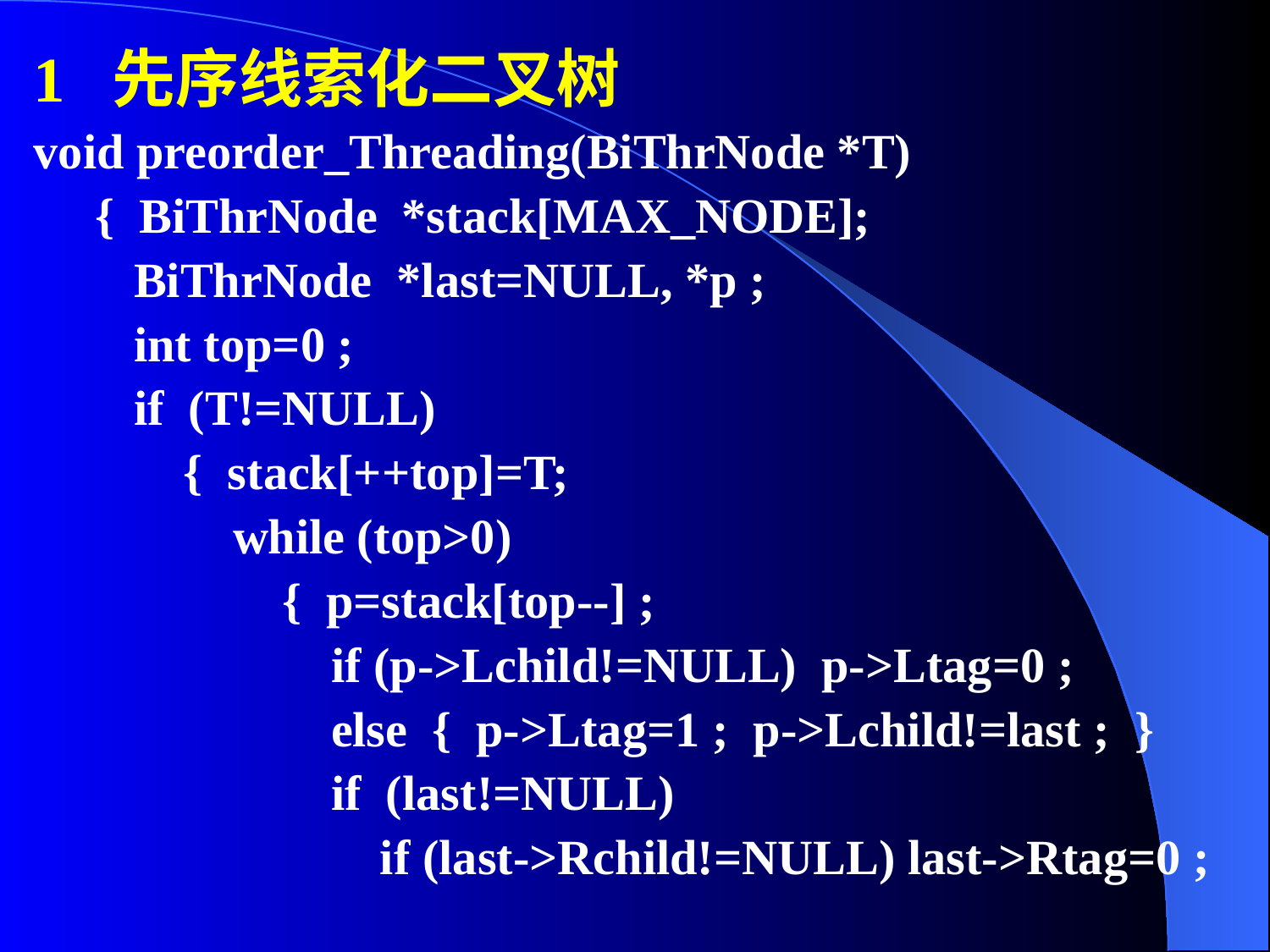

1  先序线索化二叉树
void preorder_Threading(BiThrNode *T)
 {  BiThrNode  *stack[MAX_NODE];
BiThrNode  *last=NULL, *p ;
int top=0 ;
if  (T!=NULL)
{  stack[++top]=T;
while (top>0)
    {  p=stack[top--] ;
        if (p->Lchild!=NULL)  p->Ltag=0 ;
        else  {  p->Ltag=1 ;  p->Lchild!=last ;  }
        if  (last!=NULL)
            if (last->Rchild!=NULL) last->Rtag=0 ;